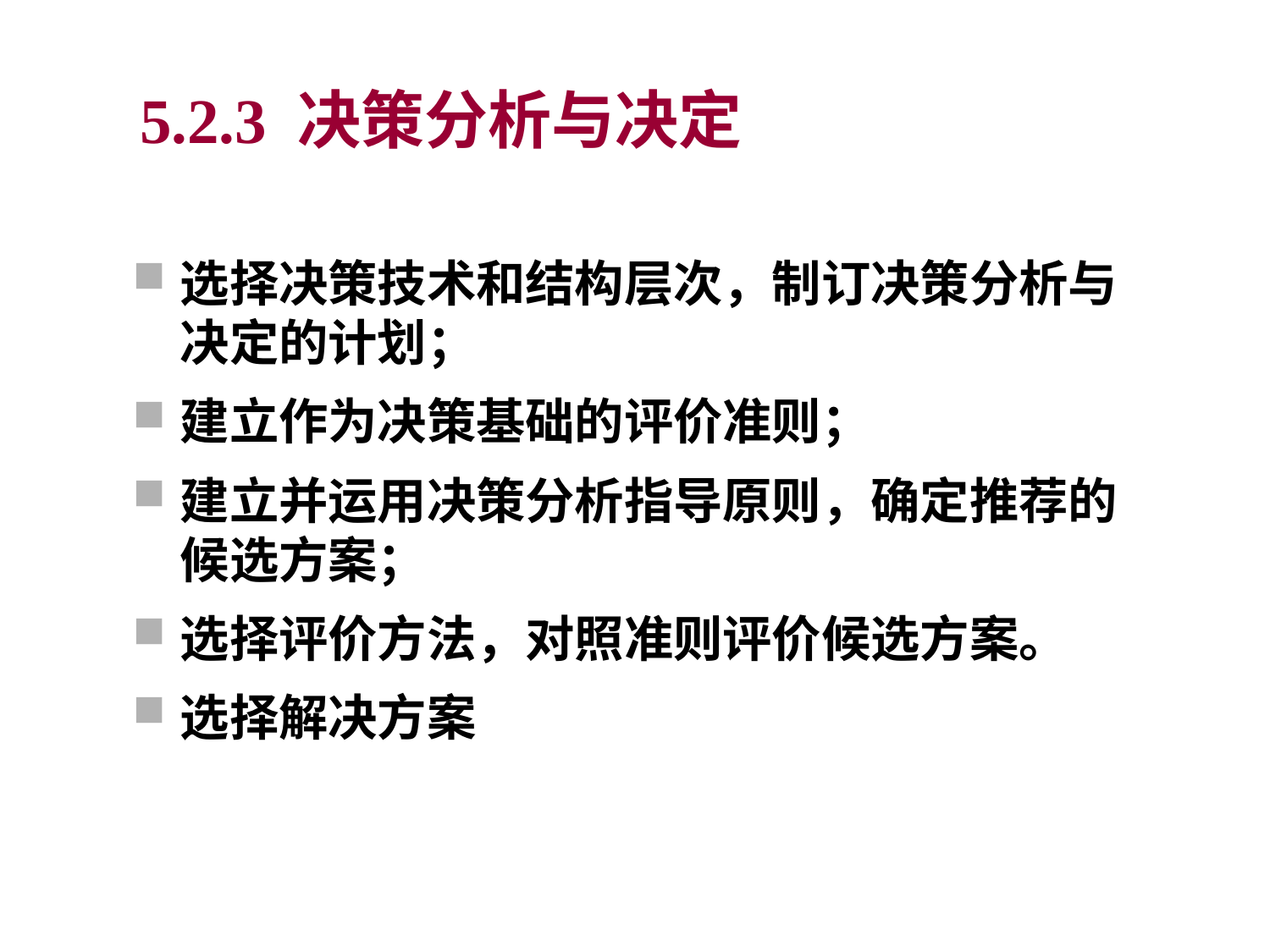

5.2.3 决策分析与决定
选择决策技术和结构层次，制订决策分析与决定的计划；
建立作为决策基础的评价准则；
建立并运用决策分析指导原则，确定推荐的候选方案；
选择评价方法，对照准则评价候选方案。
选择解决方案